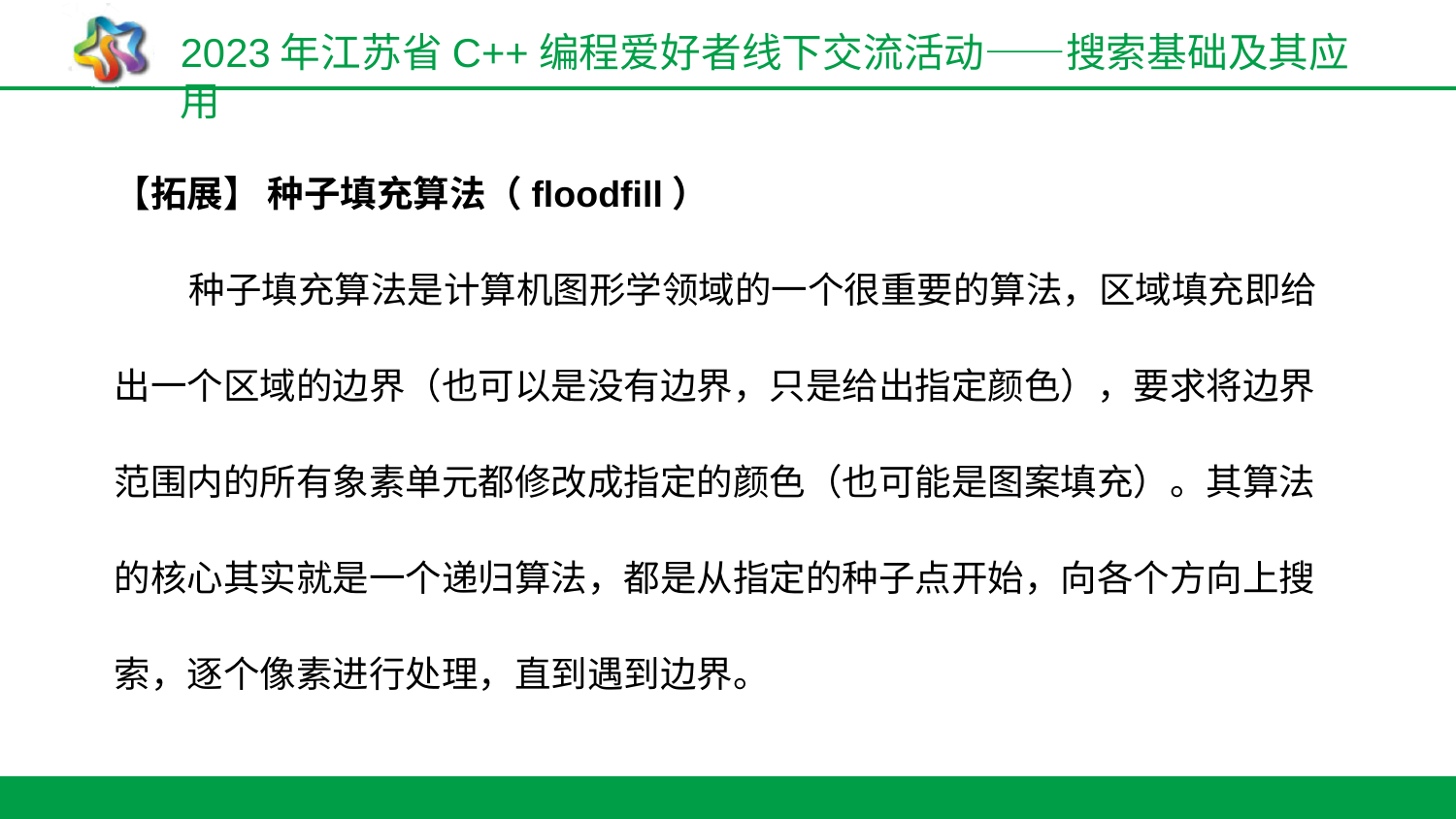

【拓展】 种子填充算法（floodfill）
        种子填充算法是计算机图形学领域的一个很重要的算法，区域填充即给出一个区域的边界（也可以是没有边界，只是给出指定颜色），要求将边界范围内的所有象素单元都修改成指定的颜色（也可能是图案填充）。其算法的核心其实就是一个递归算法，都是从指定的种子点开始，向各个方向上搜索，逐个像素进行处理，直到遇到边界。